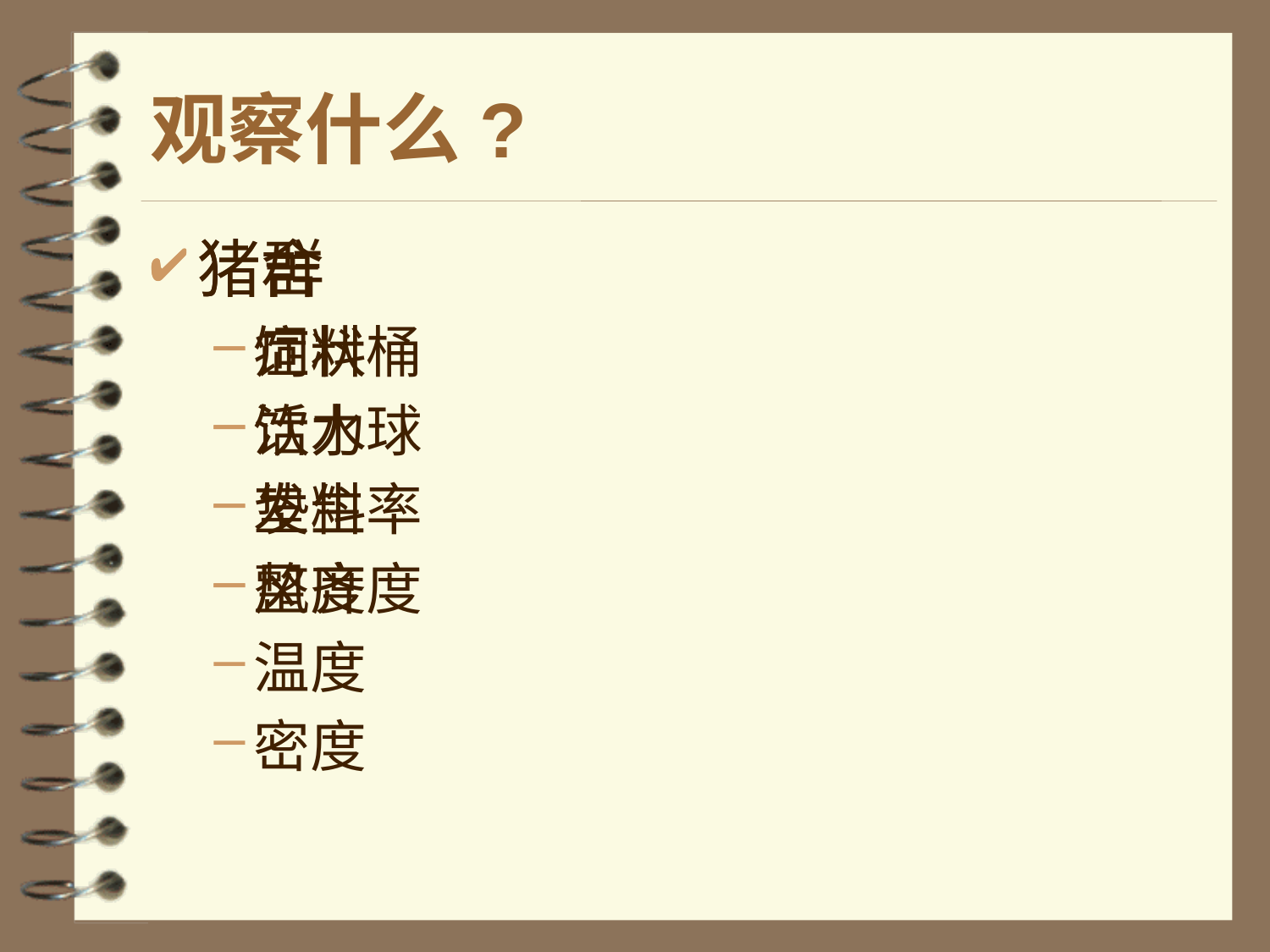

# 观察什么?
猪群
症状
活力
发生率
整齐度
猪舍
饲料桶
饮水球
垫料
风度
温度
密度